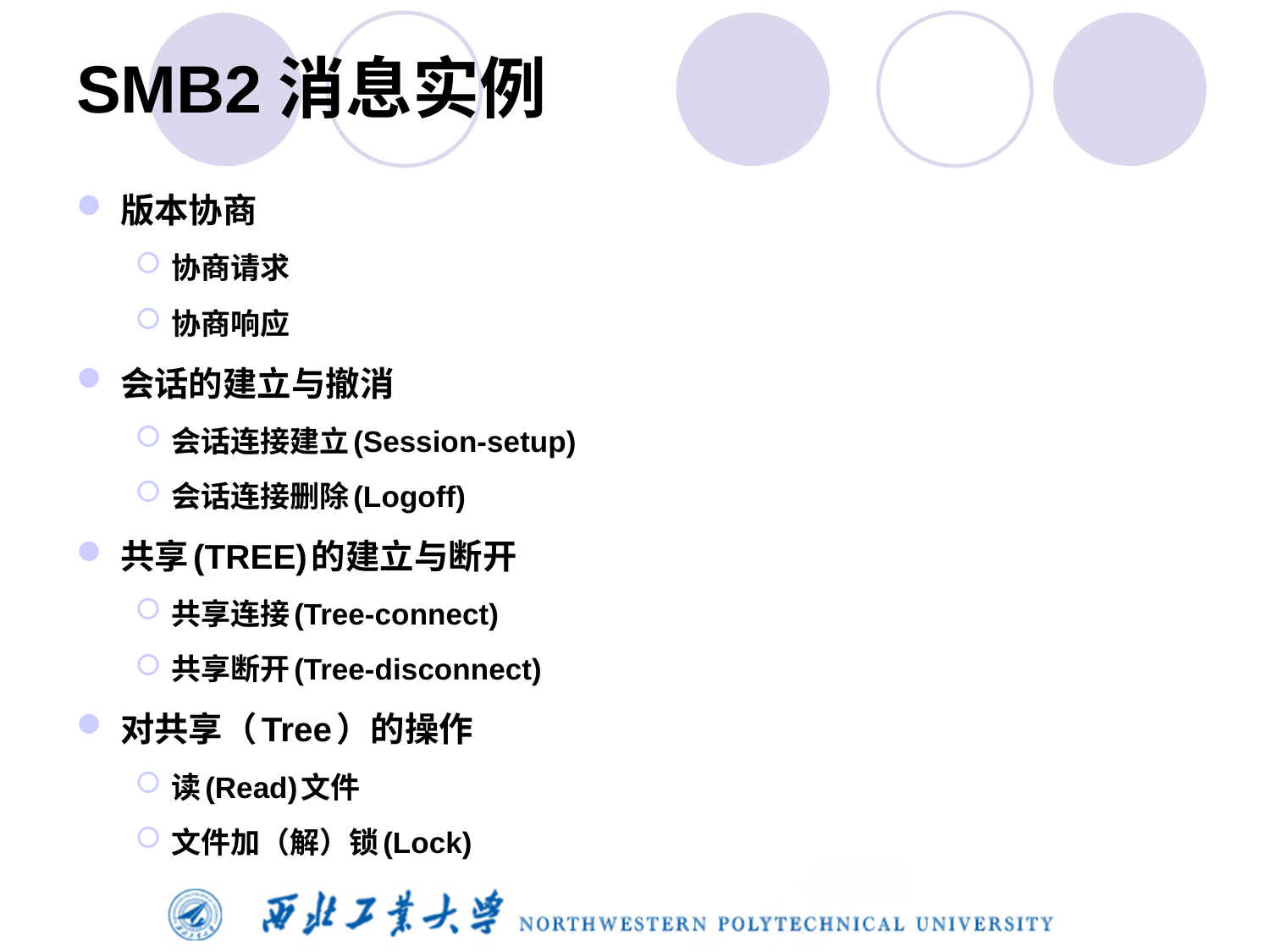

# SMB2消息实例
版本协商
协商请求
协商响应
会话的建立与撤消
会话连接建立(Session-setup)
会话连接删除(Logoff)
共享(TREE)的建立与断开
共享连接(Tree-connect)
共享断开(Tree-disconnect)
对共享（Tree）的操作
读(Read)文件
文件加（解）锁(Lock)